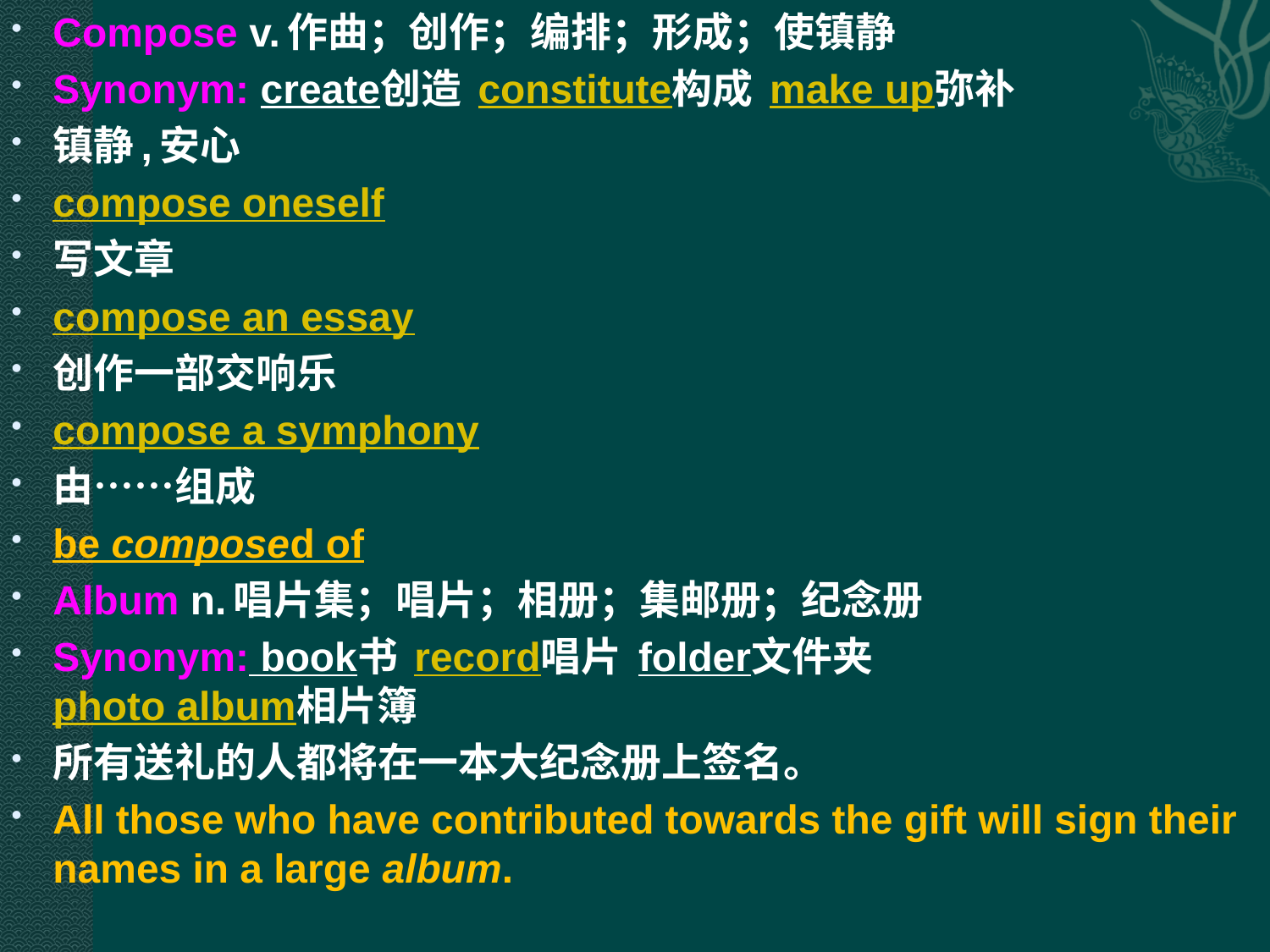

Compose v.作曲；创作；编排；形成；使镇静
Synonym: create创造 constitute构成 make up弥补
镇静,安心
compose oneself
写文章
compose an essay
创作一部交响乐
compose a symphony
由……组成
be composed of
Album n.唱片集；唱片；相册；集邮册；纪念册
Synonym: book书 record唱片 folder文件夹                   photo album相片簿
所有送礼的人都将在一本大纪念册上签名。
All those who have contributed towards the gift will sign their names in a large album.